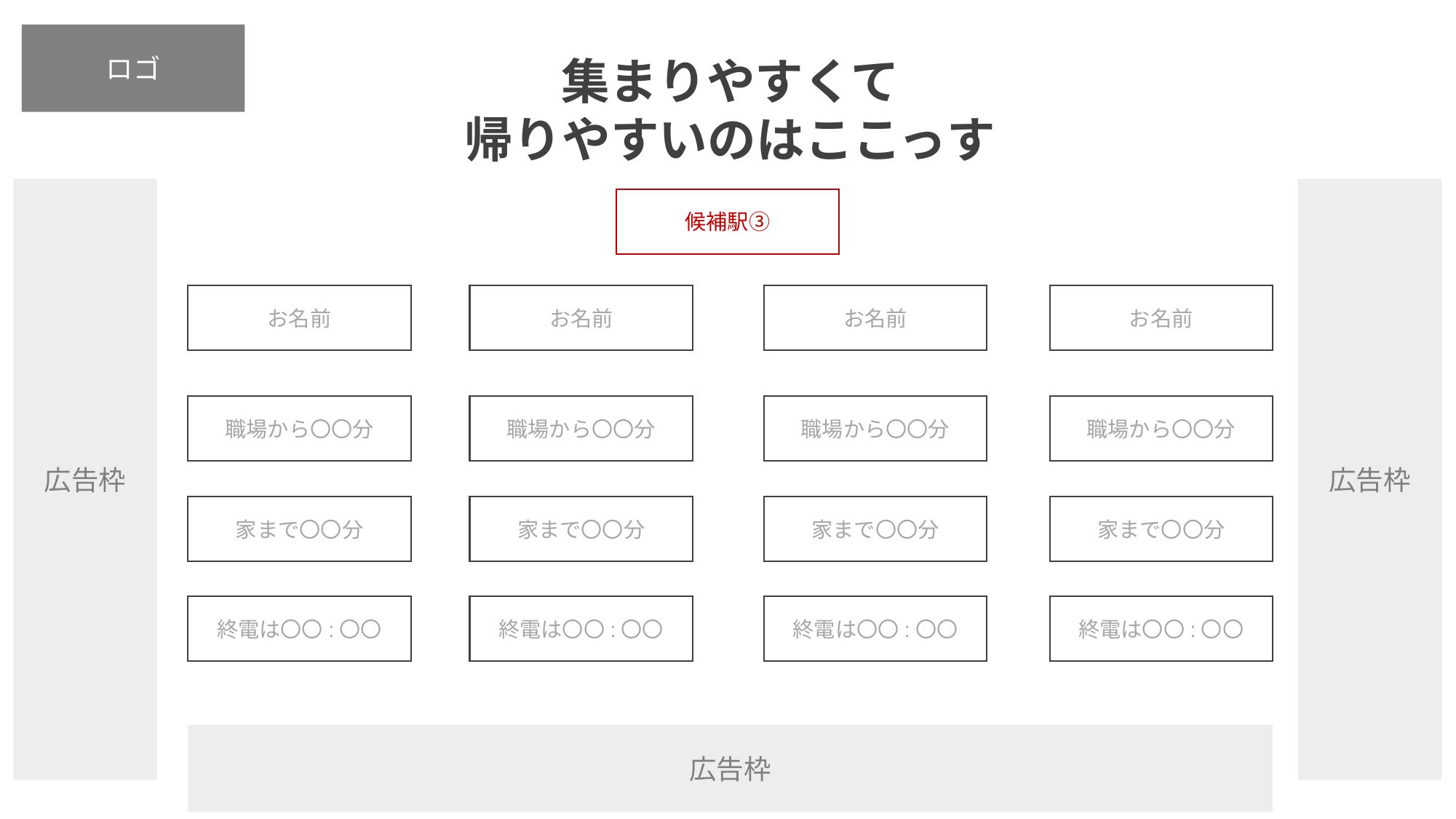

ロゴ
集まりやすくて
帰りやすいのはここっす
広告枠
広告枠
候補駅③
お名前
お名前
お名前
お名前
職場から〇〇分
職場から〇〇分
職場から〇〇分
職場から〇〇分
家まで〇〇分
家まで〇〇分
家まで〇〇分
家まで〇〇分
終電は〇〇:〇〇
終電は〇〇:〇〇
終電は〇〇:〇〇
終電は〇〇:〇〇
広告枠